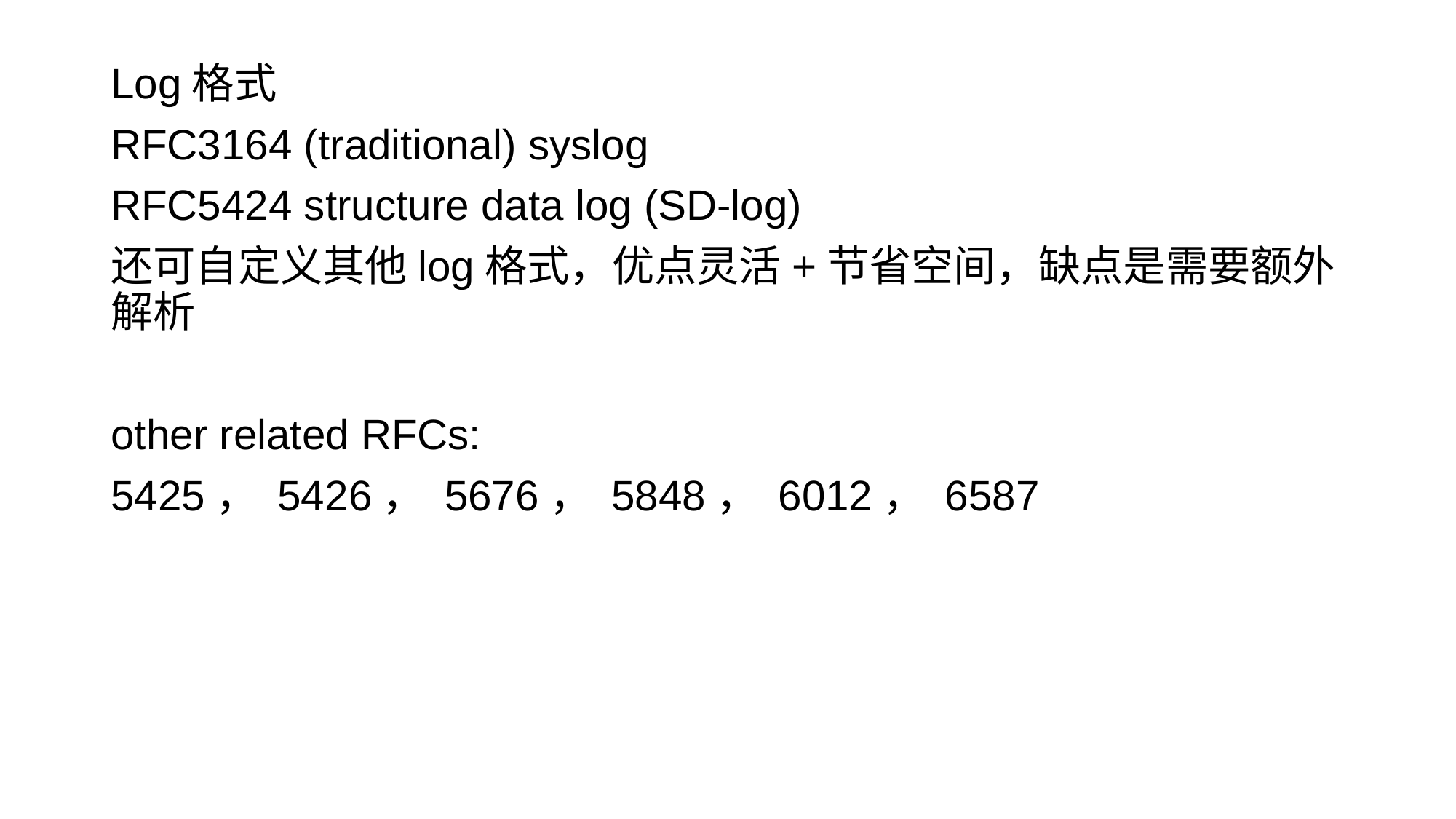

Log格式
RFC3164 (traditional) syslog
RFC5424 structure data log (SD-log)
还可自定义其他log格式，优点灵活+节省空间，缺点是需要额外解析

other related RFCs:
5425， 5426， 5676， 5848， 6012， 6587